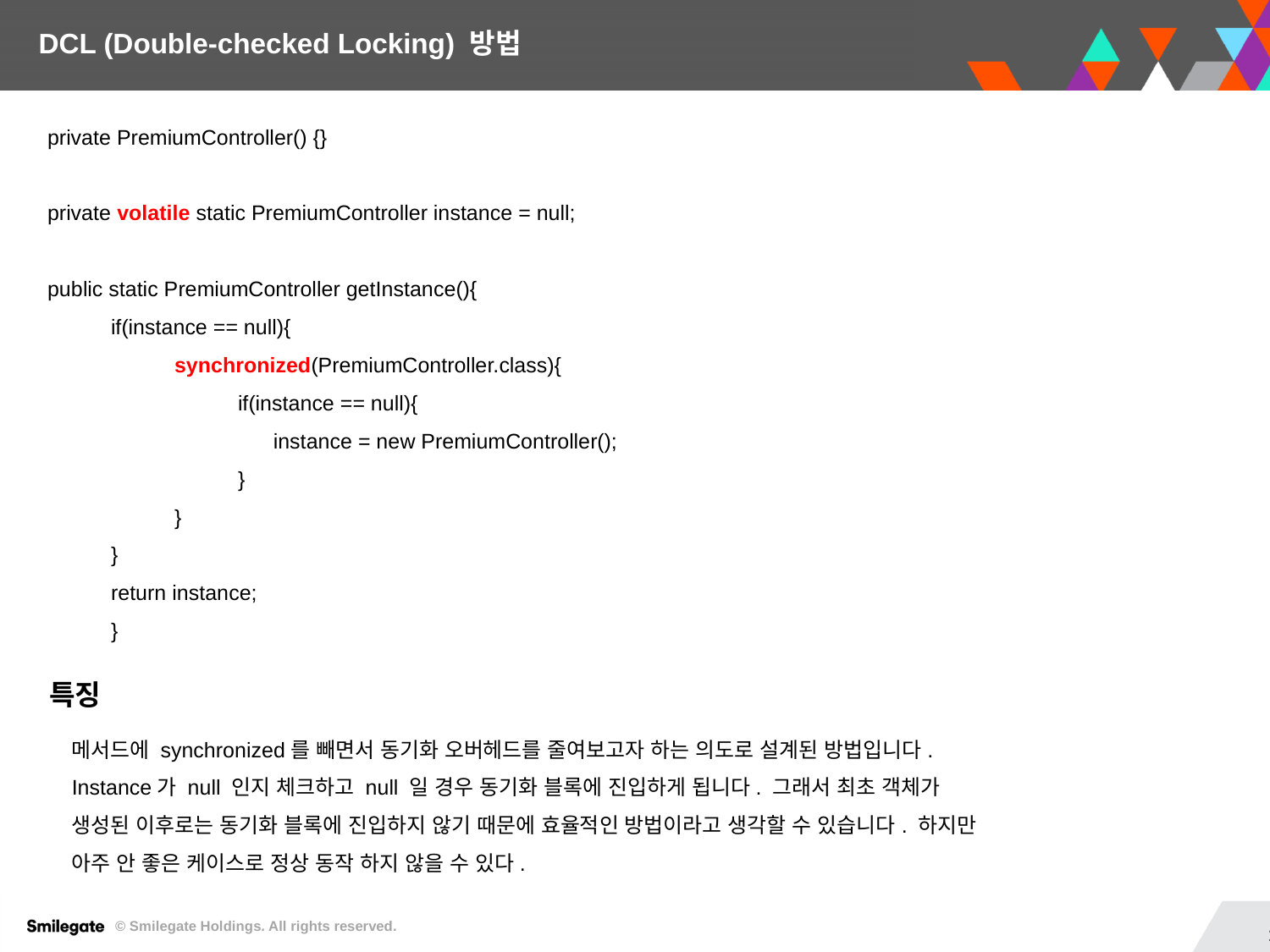

DCL (Double-checked Locking) 방법
private PremiumController() {}

private volatile static PremiumController instance = null;

public static PremiumController getInstance(){
if(instance == null){
synchronized(PremiumController.class){
if(instance == null){
      instance = new PremiumController();
}
}
}
return instance;
}
특징
메서드에 synchronized를 빼면서 동기화 오버헤드를 줄여보고자 하는 의도로 설계된 방법입니다. Instance가 null 인지 체크하고 null 일 경우 동기화 블록에 진입하게 됩니다. 그래서 최초 객체가 생성된 이후로는 동기화 블록에 진입하지 않기 때문에 효율적인 방법이라고 생각할 수 있습니다. 하지만 아주 안 좋은 케이스로 정상 동작 하지 않을 수 있다.